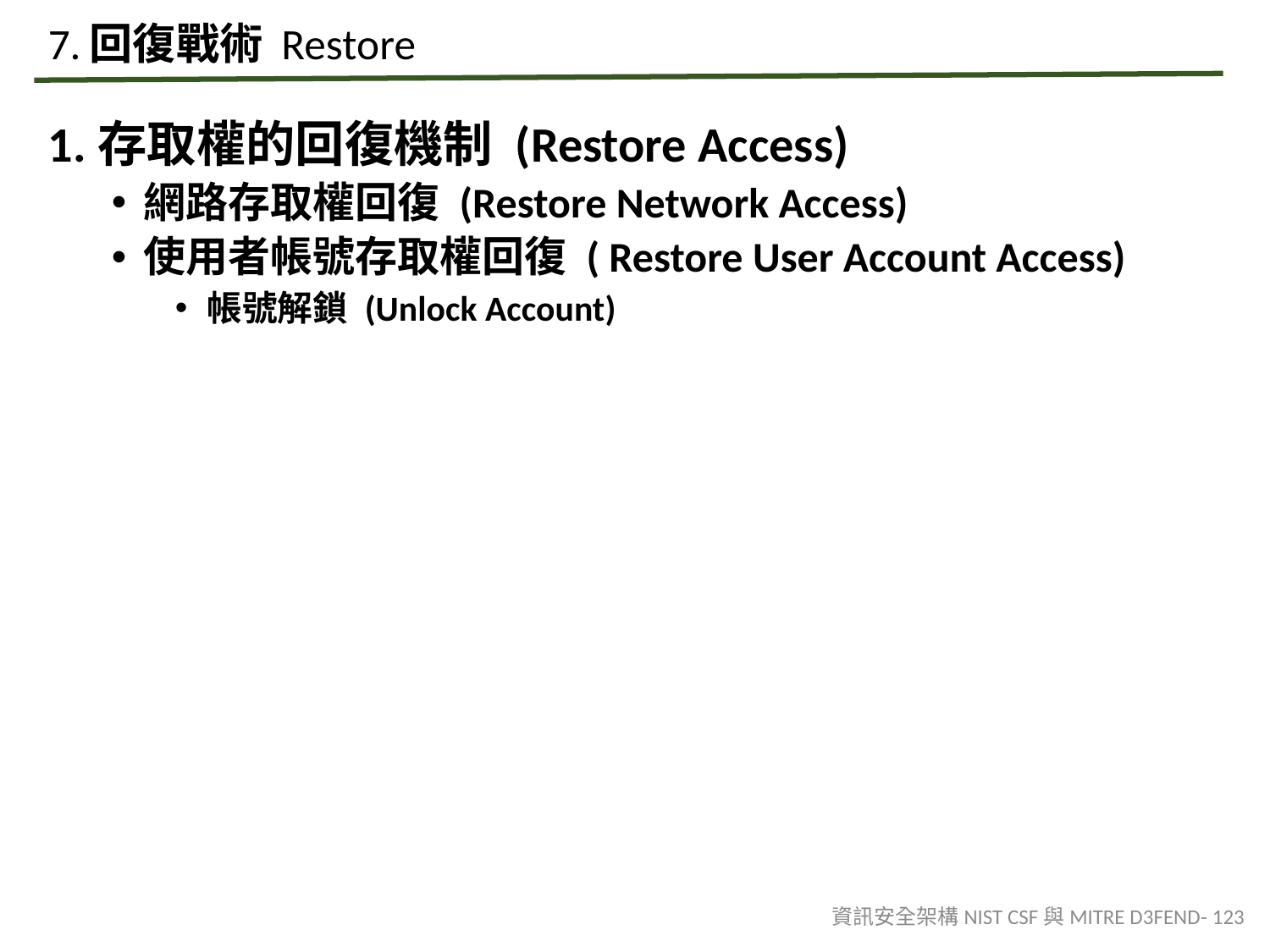

# 7.回復戰術 Restore
1.存取權的回復機制 (Restore Access)
網路存取權回復 (Restore Network Access)
使用者帳號存取權回復 ( Restore User Account Access)
帳號解鎖 (Unlock Account)
資訊安全架構NIST CSF與MITRE D3FEND- 123